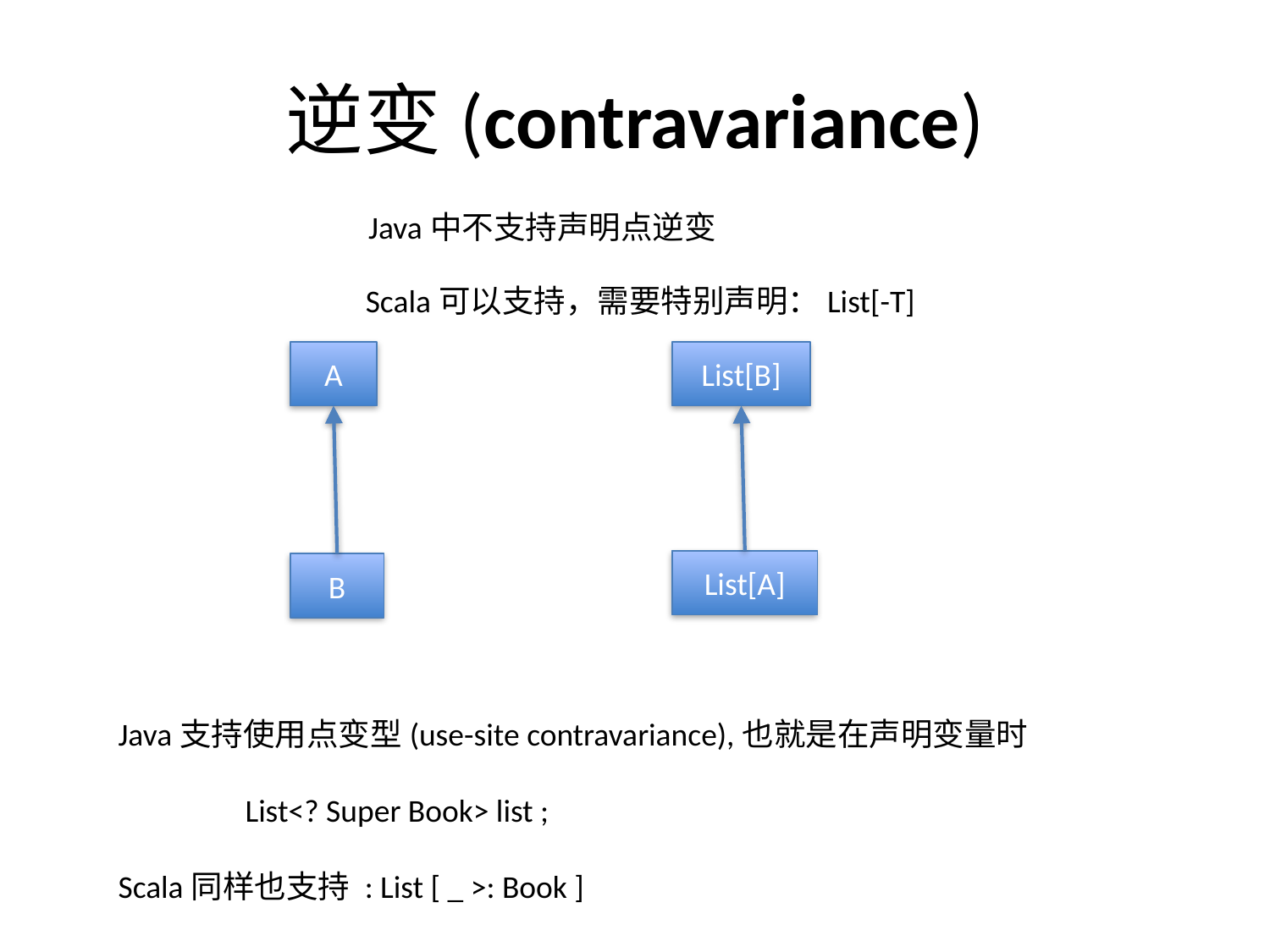

# 逆变(contravariance)
Java中不支持声明点逆变
Scala可以支持，需要特别声明：List[-T]
A
List[B]
List[A]
B
Java支持使用点变型(use-site contravariance),也就是在声明变量时

	List<? Super Book> list ;

Scala同样也支持 : List [ _ >: Book ]